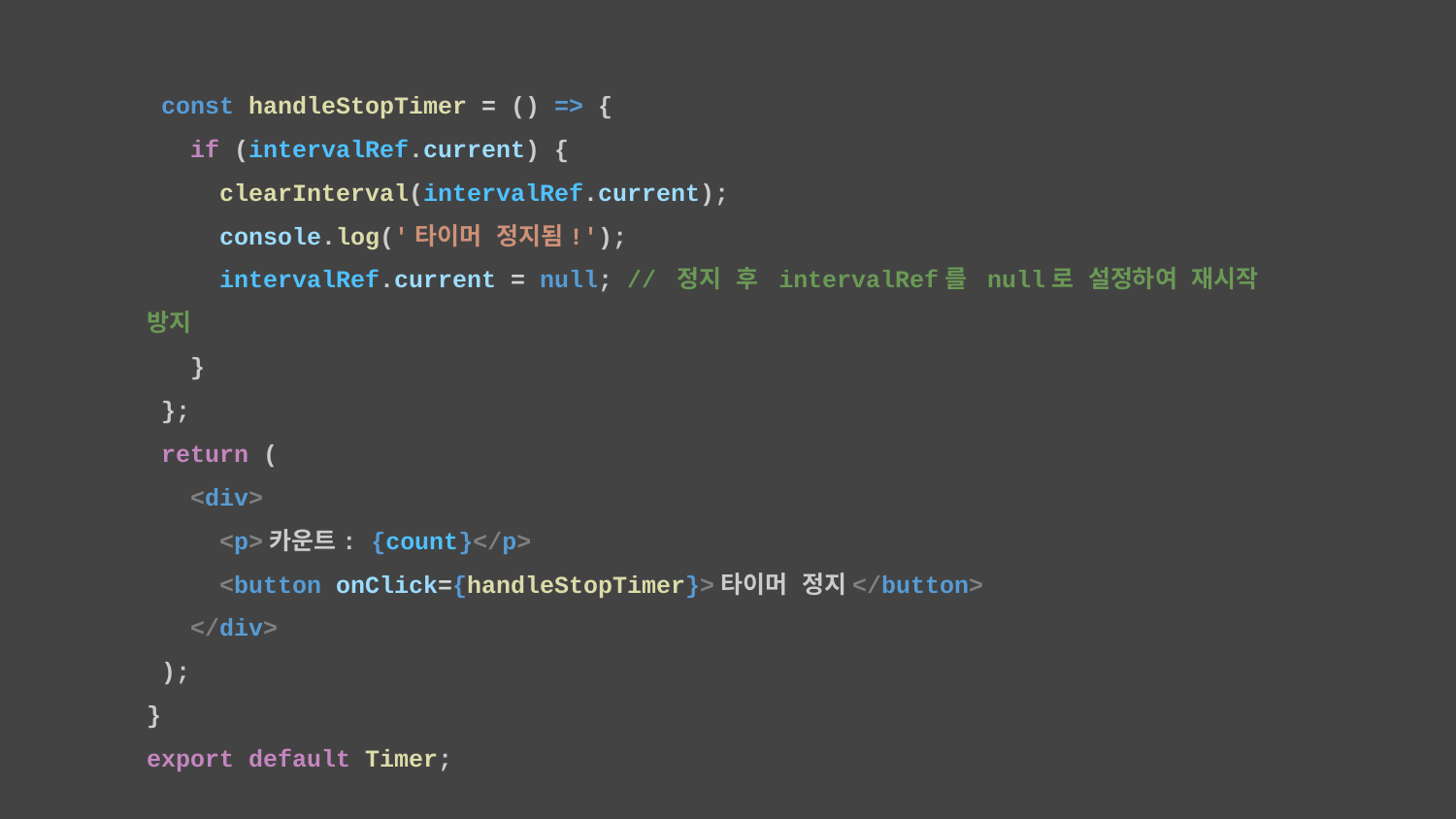

const handleStopTimer = () => {
   if (intervalRef.current) {
     clearInterval(intervalRef.current);
     console.log('타이머 정지됨!');
     intervalRef.current = null; // 정지 후 intervalRef를 null로 설정하여 재시작 방지
   }
 };
 return (
   <div>
     <p>카운트: {count}</p>
     <button onClick={handleStopTimer}>타이머 정지</button>
   </div>
 );
}
export default Timer;